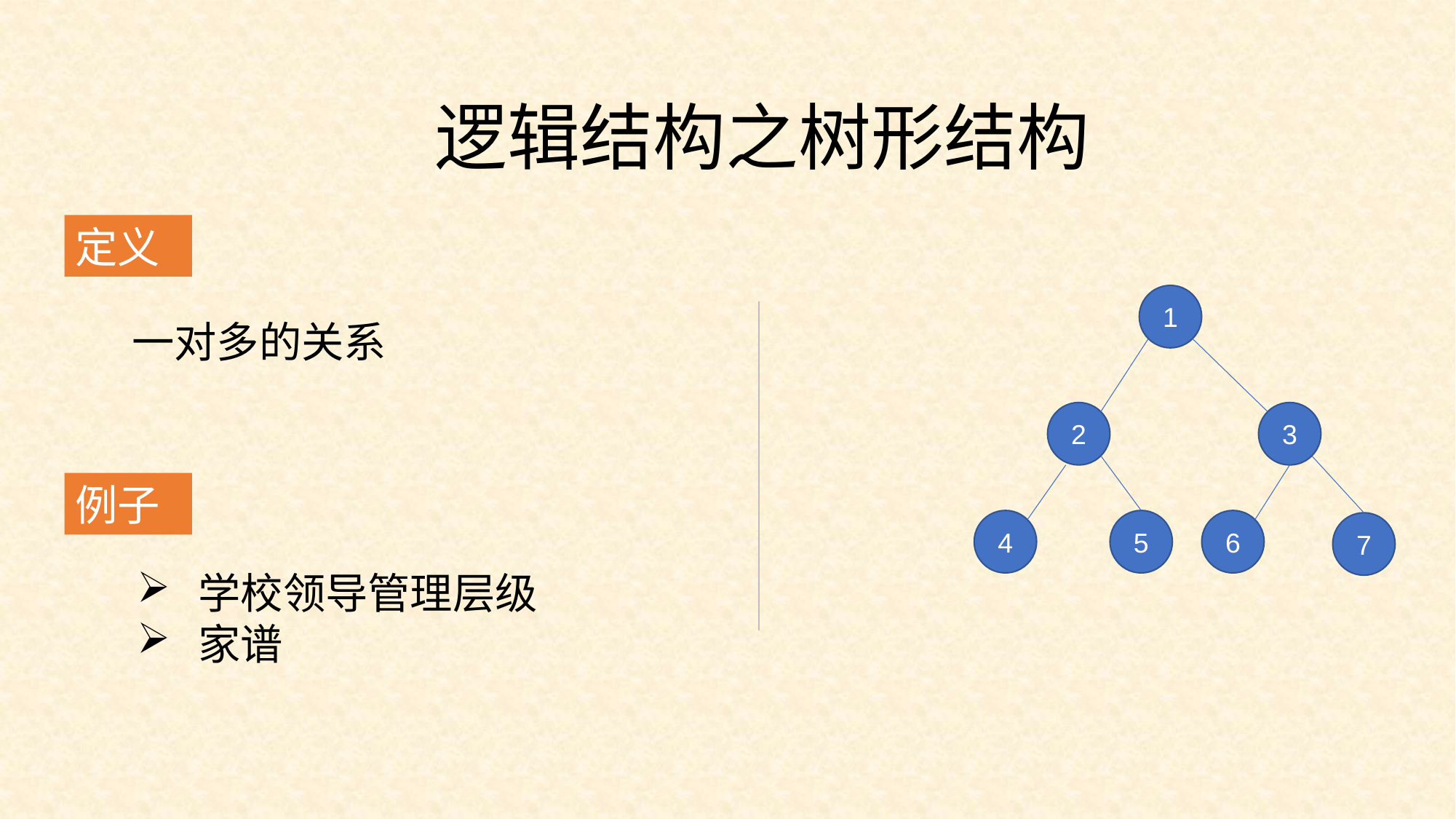

逻辑结构之树形结构
定义
1
一对多的关系
2
3
例子

学校领导管理层级
家谱
4
5
6
7